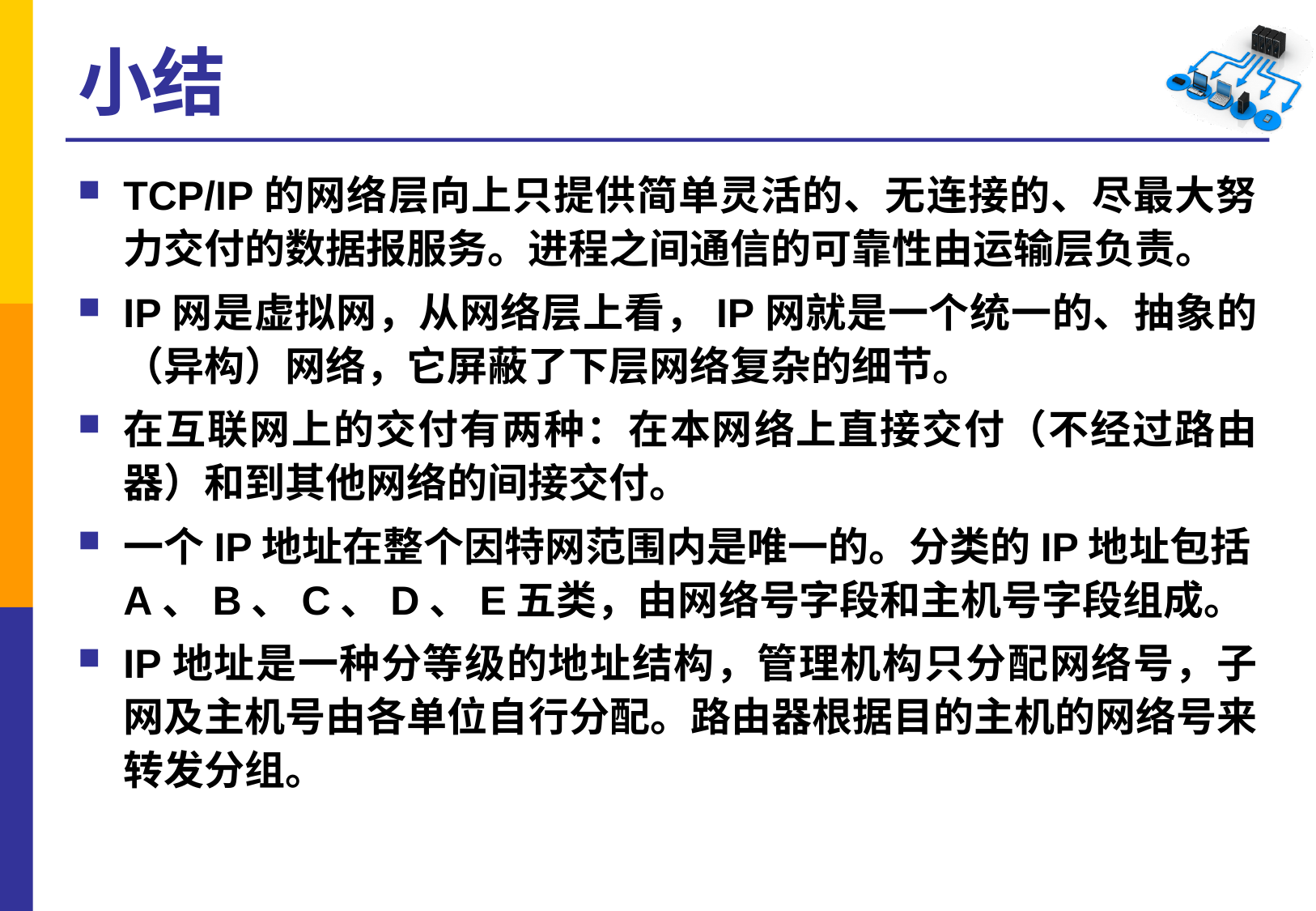

# 小结
TCP/IP的网络层向上只提供简单灵活的、无连接的、尽最大努力交付的数据报服务。进程之间通信的可靠性由运输层负责。
IP网是虚拟网，从网络层上看，IP网就是一个统一的、抽象的（异构）网络，它屏蔽了下层网络复杂的细节。
在互联网上的交付有两种：在本网络上直接交付（不经过路由器）和到其他网络的间接交付。
一个IP地址在整个因特网范围内是唯一的。分类的IP地址包括A、B、C、D、E五类，由网络号字段和主机号字段组成。
IP地址是一种分等级的地址结构，管理机构只分配网络号，子网及主机号由各单位自行分配。路由器根据目的主机的网络号来转发分组。